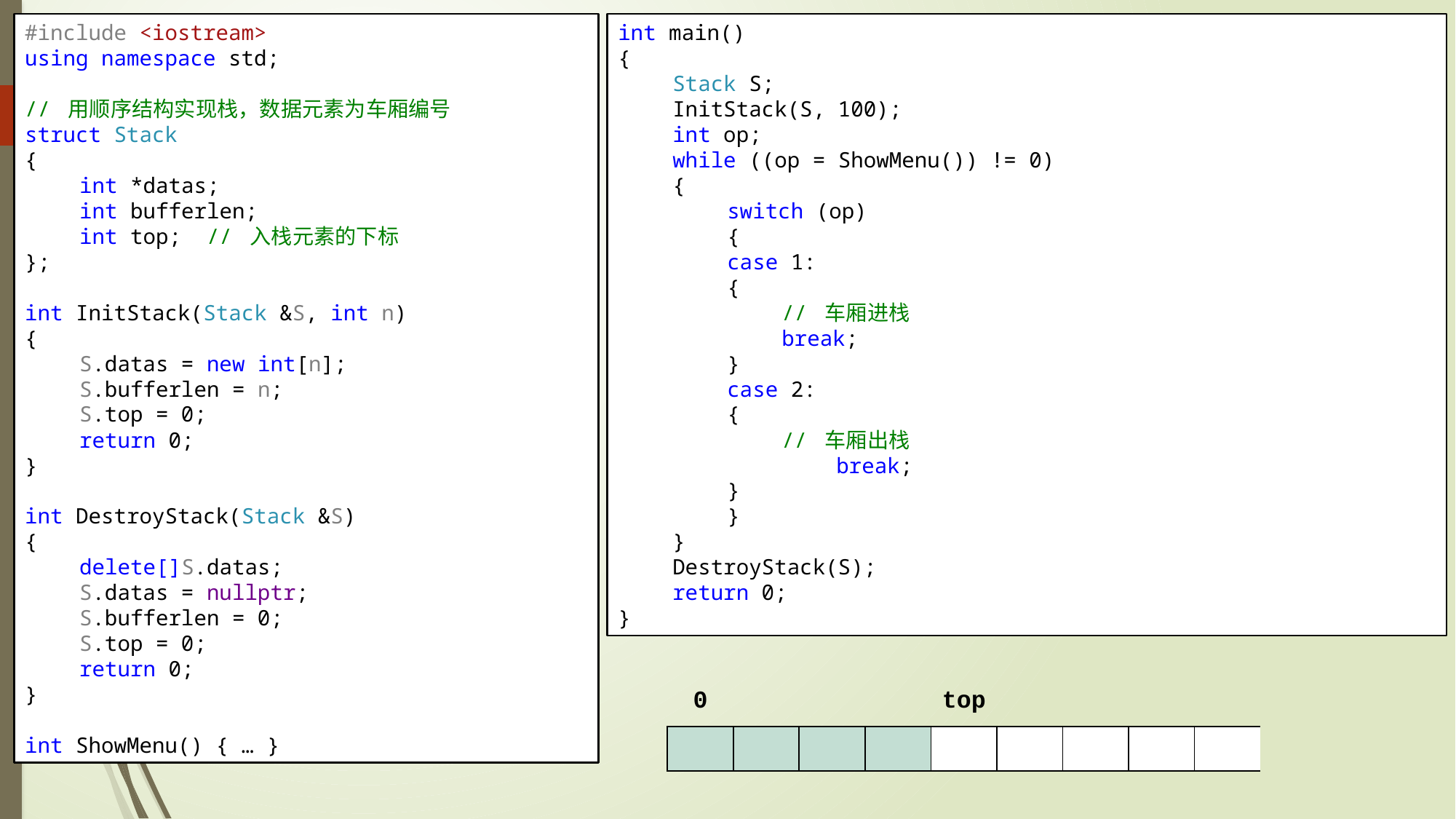

#include <iostream>
using namespace std;

// 用顺序结构实现栈，数据元素为车厢编号
struct Stack
{
int *datas;
int bufferlen;
int top;  // 入栈元素的下标
};

int InitStack(Stack &S, int n)
{
S.datas = new int[n];
S.bufferlen = n;
S.top = 0;
return 0;
}

int DestroyStack(Stack &S)
{
delete[]S.datas;
S.datas = nullptr;
S.bufferlen = 0;
S.top = 0;
return 0;
}

int ShowMenu() { … }
int main()
{
Stack S;
InitStack(S, 100);
int op;
while ((op = ShowMenu()) != 0)
{
switch (op)
{
case 1:
{
// 车厢进栈
break;
}
case 2:
{
// 车厢出栈
	break;
}
}
}
DestroyStack(S);
return 0;
}
| 0 |  |  |  | top |  |  |  |  |
| --- | --- | --- | --- | --- | --- | --- | --- | --- |
|  |  |  |  |  |  |  |  |  |